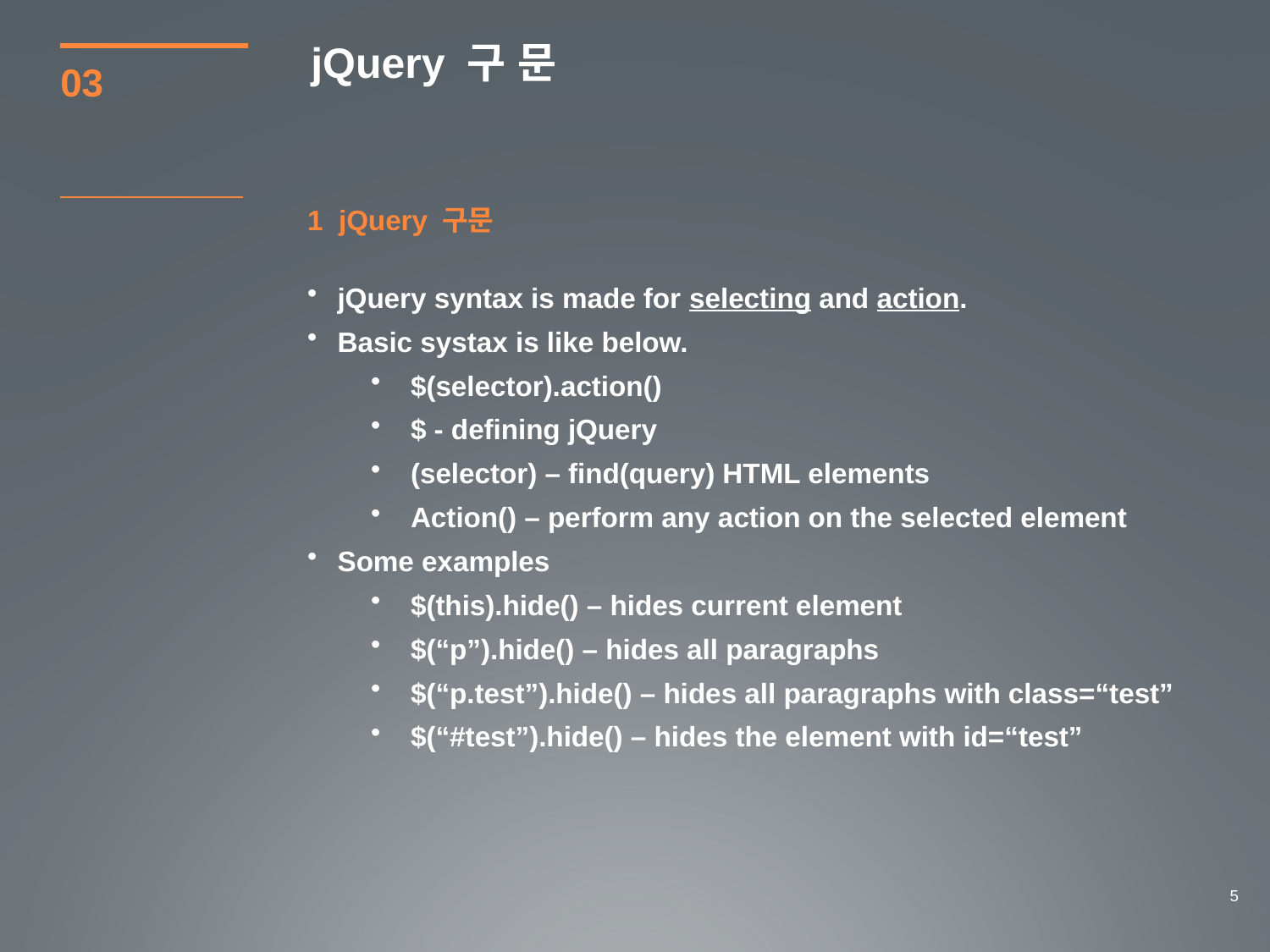

jQuery 구 문
03
1  jQuery 구문
jQuery syntax is made for selecting and action.
Basic systax is like below.
$(selector).action()
$ - defining jQuery
(selector) – find(query) HTML elements
Action() – perform any action on the selected element
Some examples
$(this).hide() – hides current element
$(“p”).hide() – hides all paragraphs
$(“p.test”).hide() – hides all paragraphs with class=“test”
$(“#test”).hide() – hides the element with id=“test”